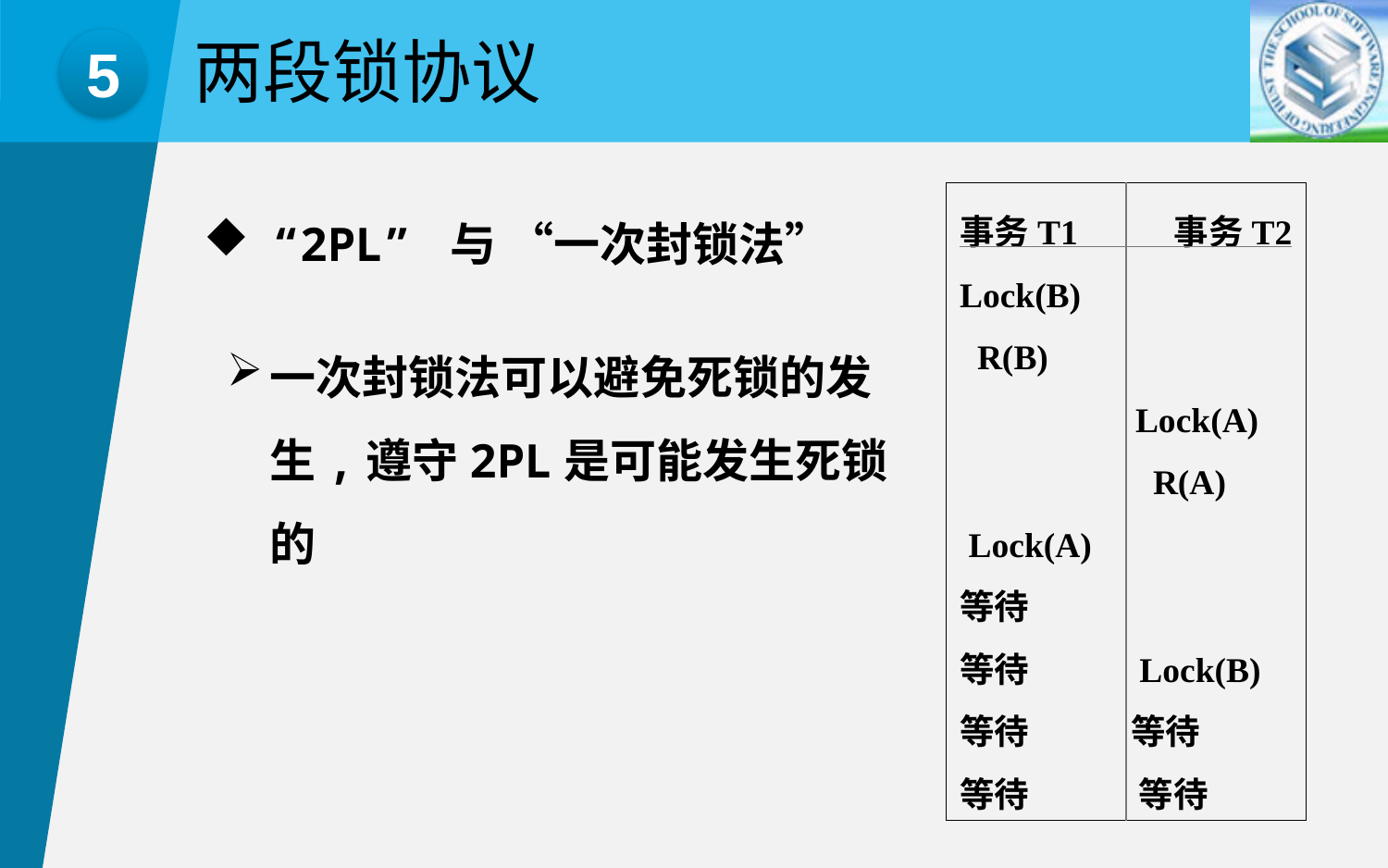

两段锁协议
5
事务T1          事务T2
Lock(B)
  R(B)
                    Lock(A)
                      R(A)
 Lock(A)
等待
等待             Lock(B)
等待             等待
等待              等待
“2PL” 与 “一次封锁法”
一次封锁法可以避免死锁的发生,遵守2PL是可能发生死锁的